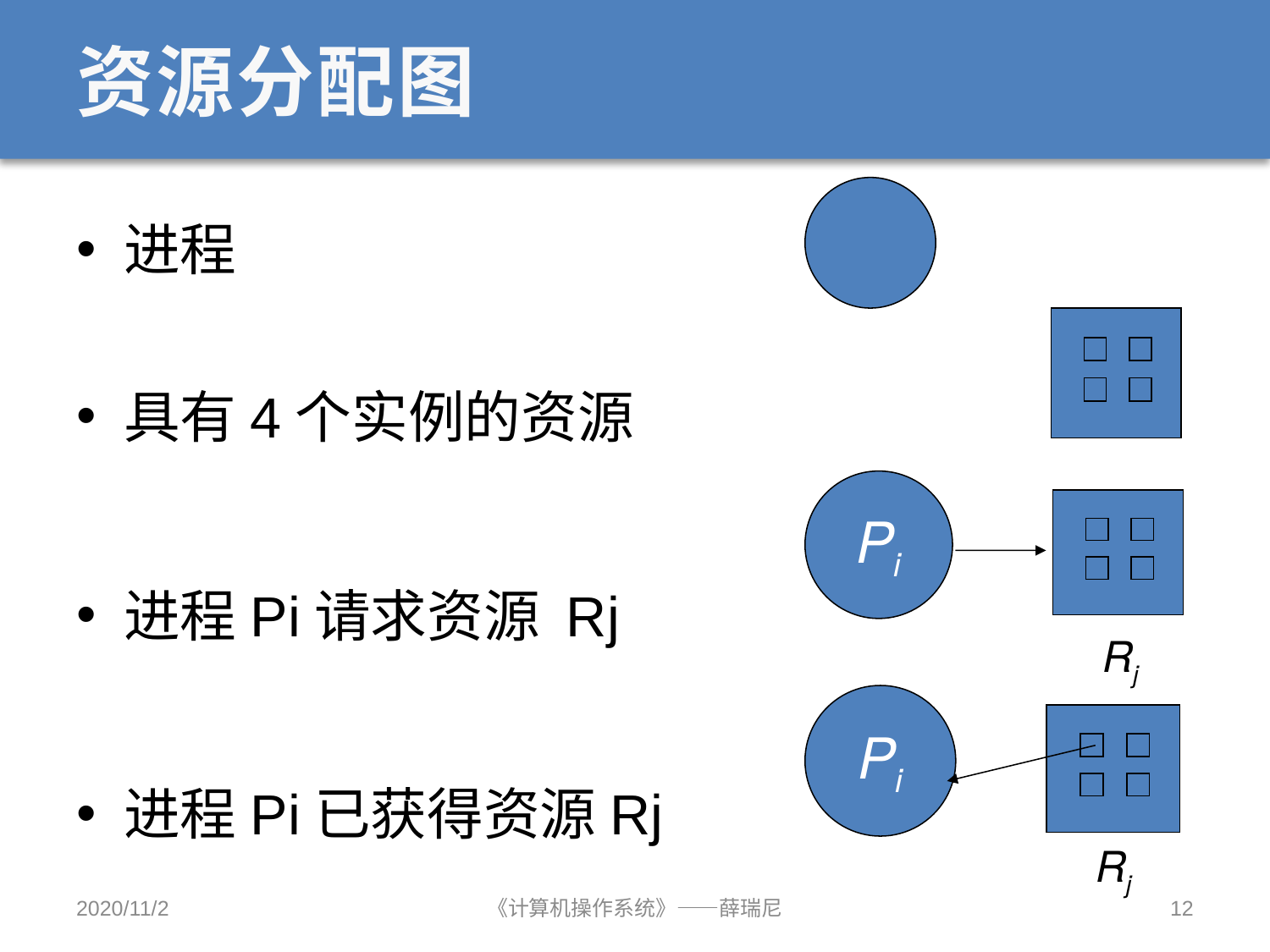

# 资源分配图

进程
具有4个实例的资源

进程Pi请求资源 Rj

进程Pi已获得资源Rj

Pi

Rj
Pi

Rj
2020/11/2
《计算机操作系统》——薛瑞尼
12